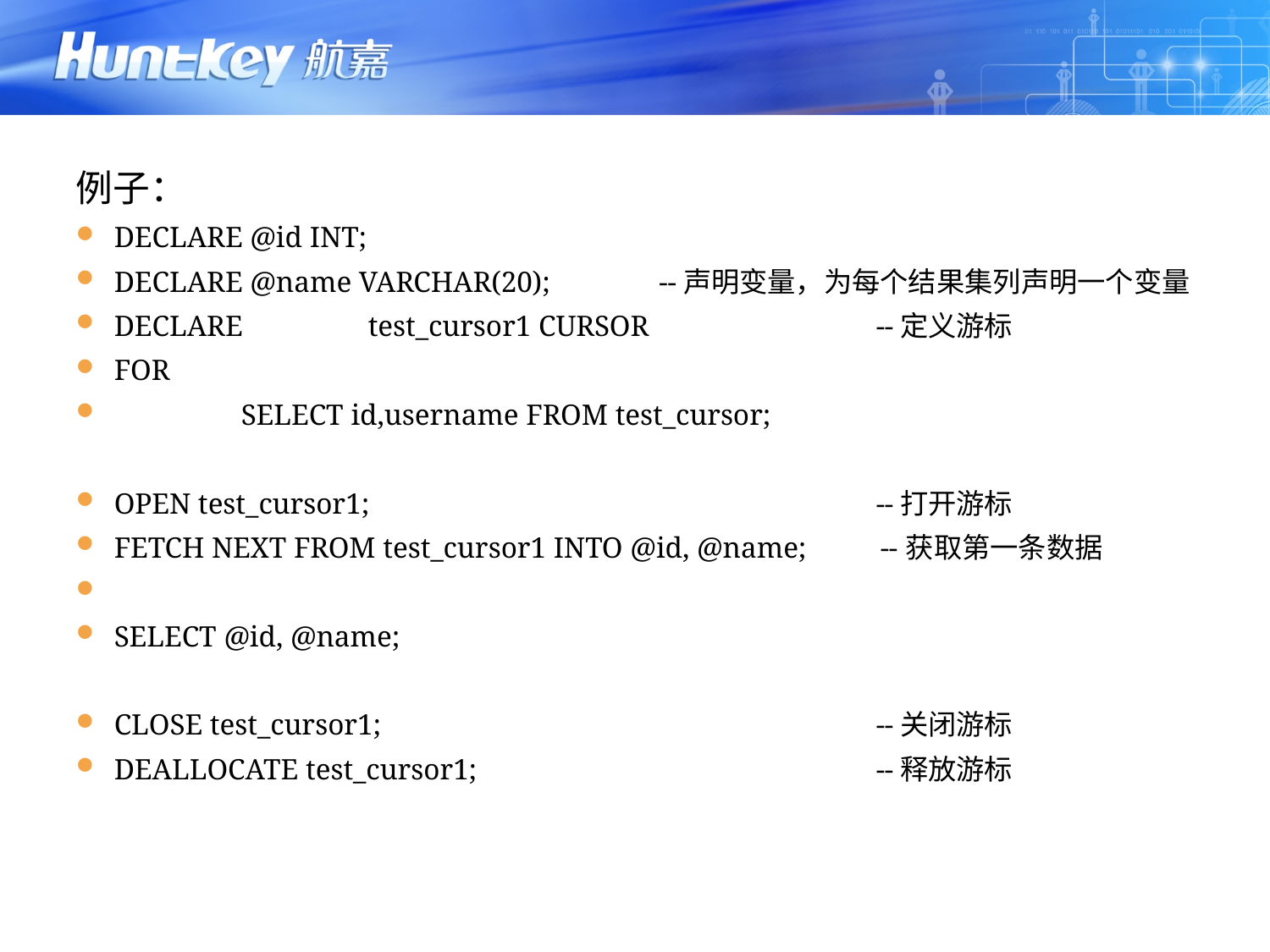

例子：
DECLARE @id INT;
DECLARE @name VARCHAR(20);	     --声明变量，为每个结果集列声明一个变量
DECLARE	test_cursor1 CURSOR		--定义游标
FOR
	SELECT id,username FROM test_cursor;

OPEN test_cursor1;				--打开游标
FETCH NEXT FROM test_cursor1 INTO @id, @name;          --获取第一条数据

SELECT @id, @name;

CLOSE test_cursor1;				--关闭游标
DEALLOCATE test_cursor1;				--释放游标